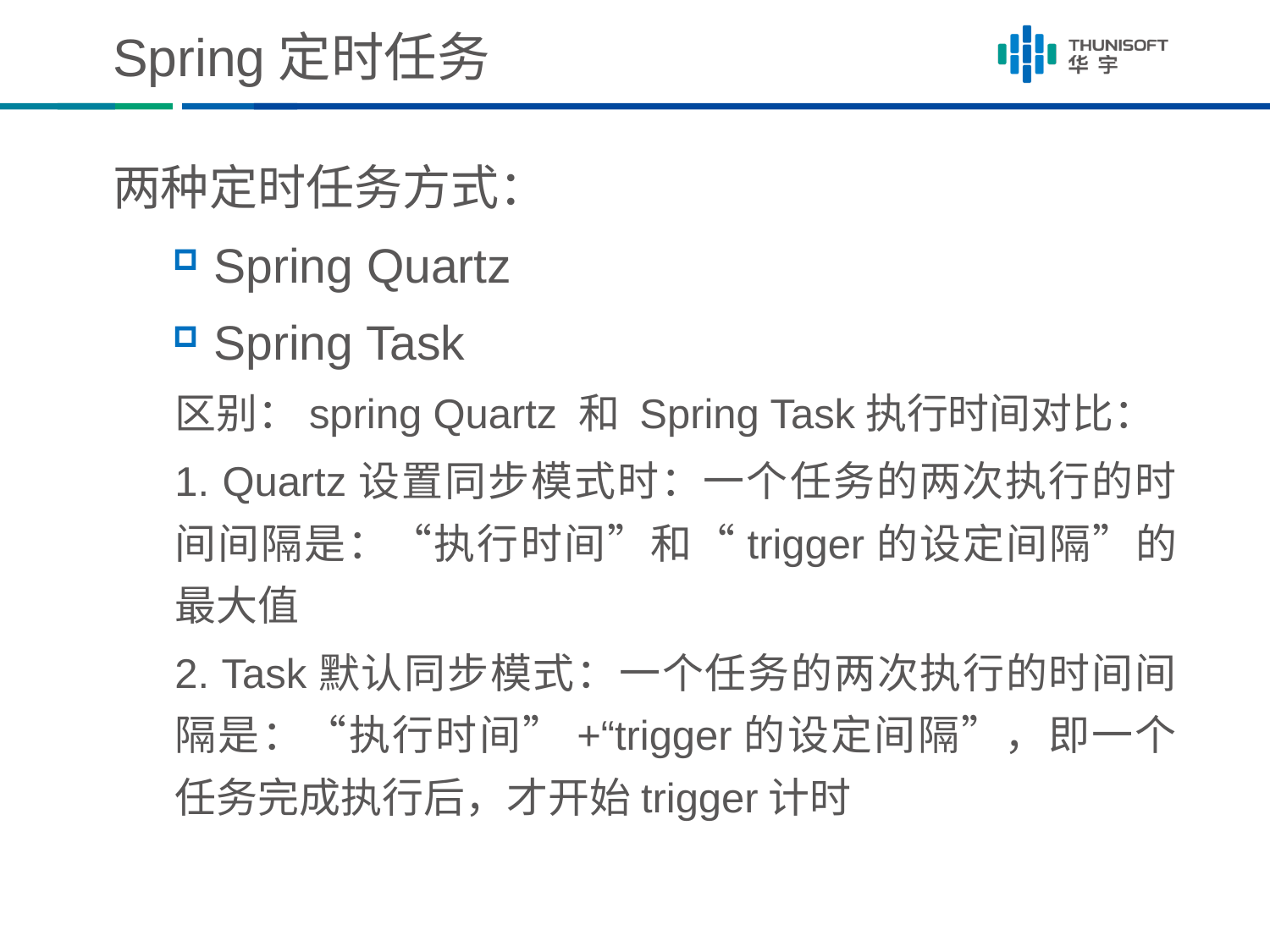

# Spring定时任务
两种定时任务方式：
Spring Quartz
Spring Task
区别：spring Quartz 和 Spring Task执行时间对比：
1. Quartz设置同步模式时：一个任务的两次执行的时间间隔是：“执行时间”和“trigger的设定间隔”的最大值
2. Task默认同步模式：一个任务的两次执行的时间间隔是：“执行时间”+“trigger的设定间隔”，即一个任务完成执行后，才开始trigger计时

6